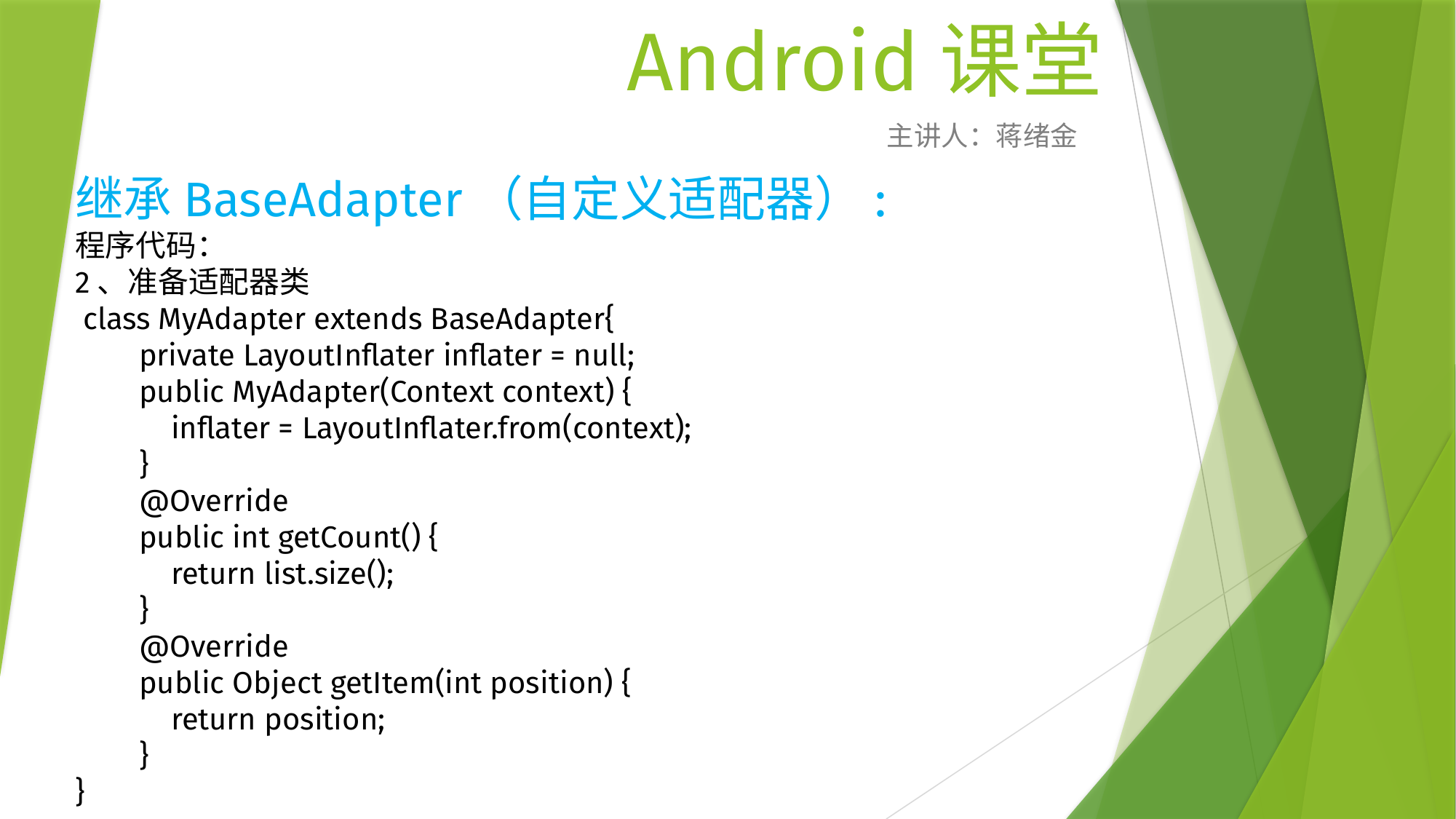

# Android课堂
主讲人：蒋绪金
继承BaseAdapter（自定义适配器）:
程序代码：
2、准备适配器类
 class MyAdapter extends BaseAdapter{
        private LayoutInflater inflater = null;
        public MyAdapter(Context context) {
            inflater = LayoutInflater.from(context);
        }
        @Override
        public int getCount() {
            return list.size();
        }
        @Override
        public Object getItem(int position) {
            return position;
        }
}